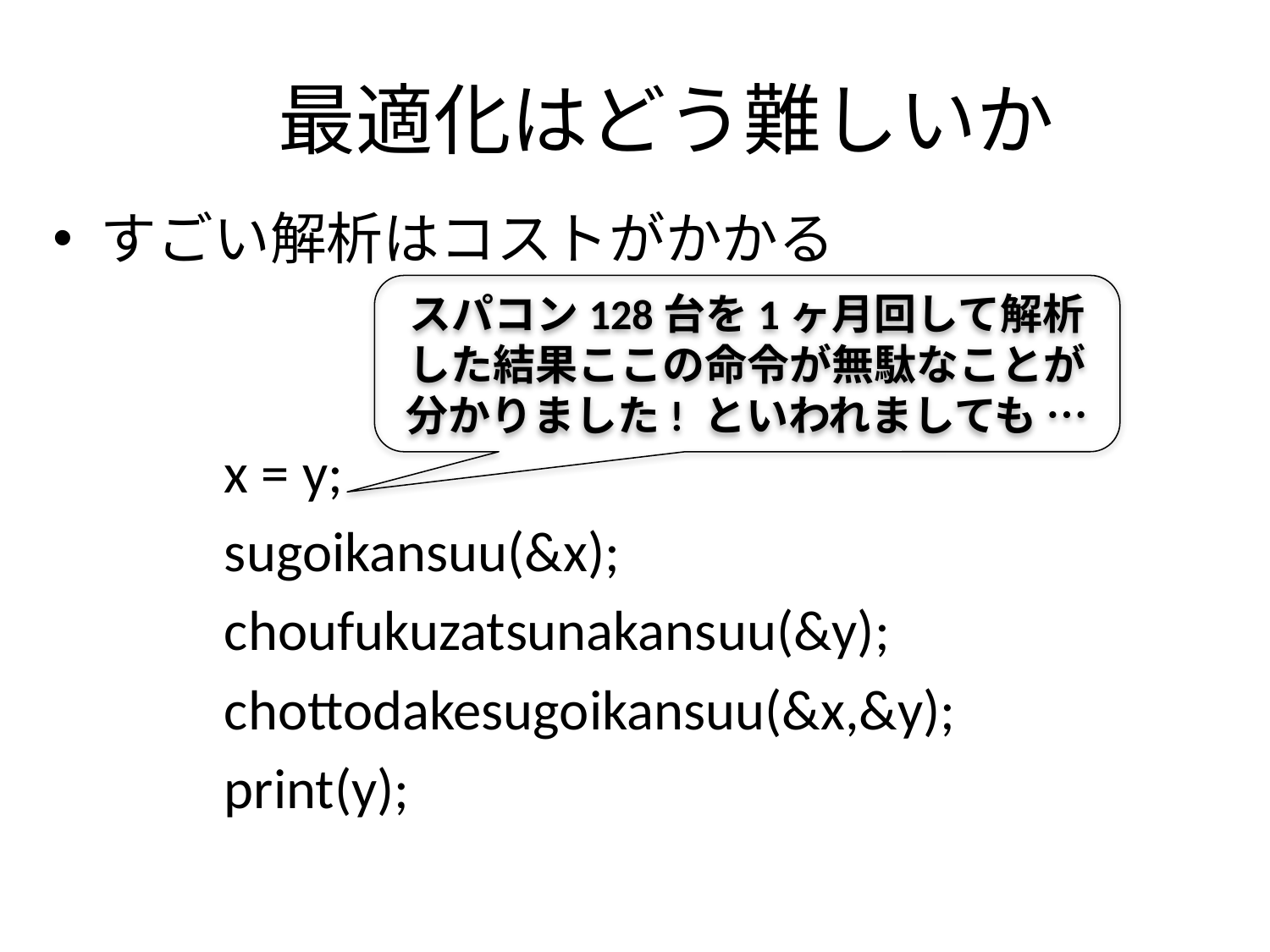

# 最適化はどう難しいか
すごい解析はコストがかかる
スパコン128台を1ヶ月回して解析した結果ここの命令が無駄なことが分かりました! といわれましても …
x = y;
sugoikansuu(&x);
choufukuzatsunakansuu(&y);
chottodakesugoikansuu(&x,&y);
print(y);